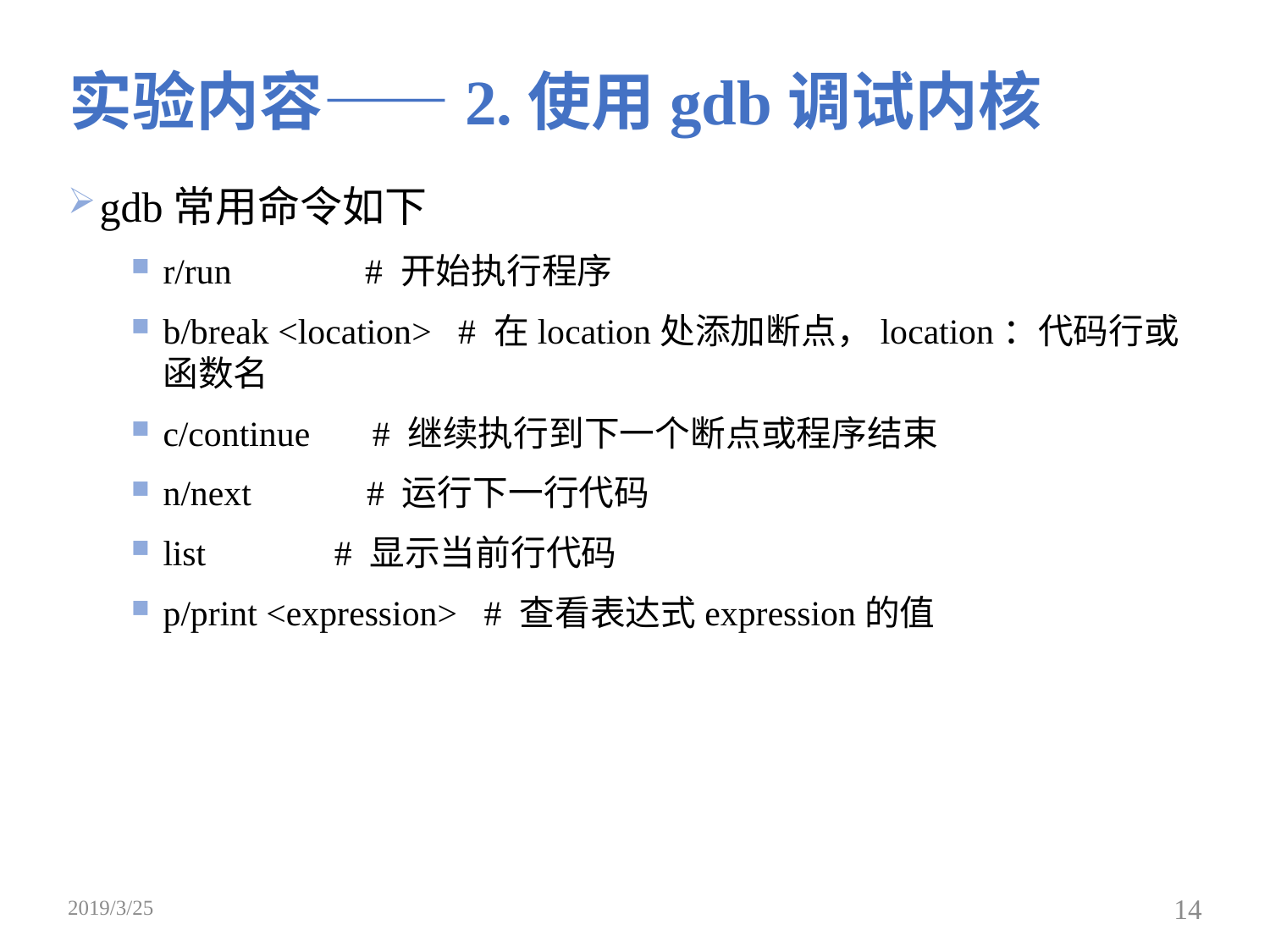

# 实验内容——2.使用gdb调试内核
gdb常用命令如下
r/run               # 开始执行程序
b/break <location>   # 在location处添加断点，location：代码行或函数名
c/continue       # 继续执行到下一个断点或程序结束
n/next             # 运行下一行代码
list     	     # 显示当前行代码
p/print <expression>   # 查看表达式expression的值
2019/3/25
14